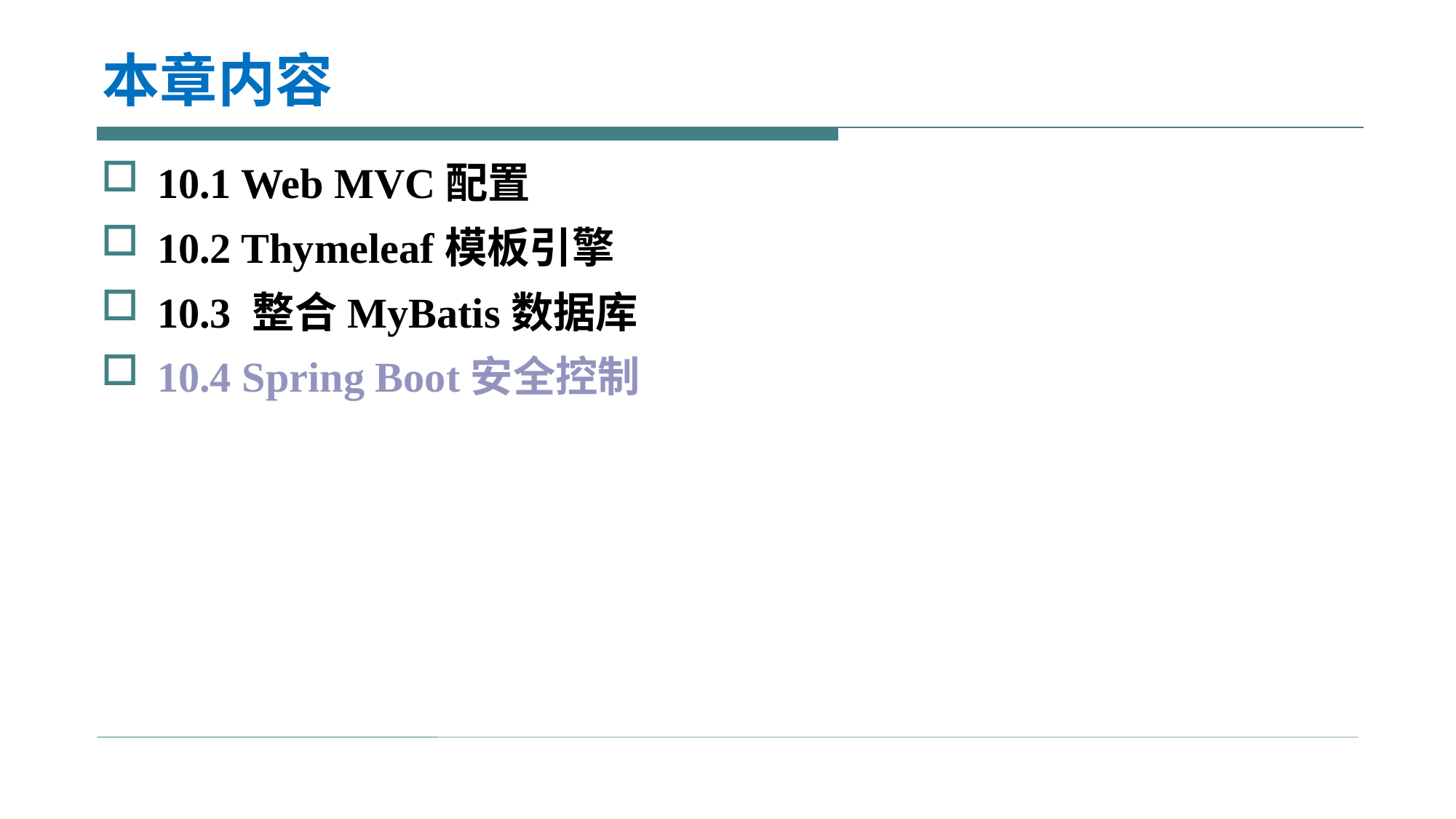

# 本章内容
10.1 Web MVC配置
10.2 Thymeleaf模板引擎
10.3 整合MyBatis数据库
10.4 Spring Boot安全控制
3